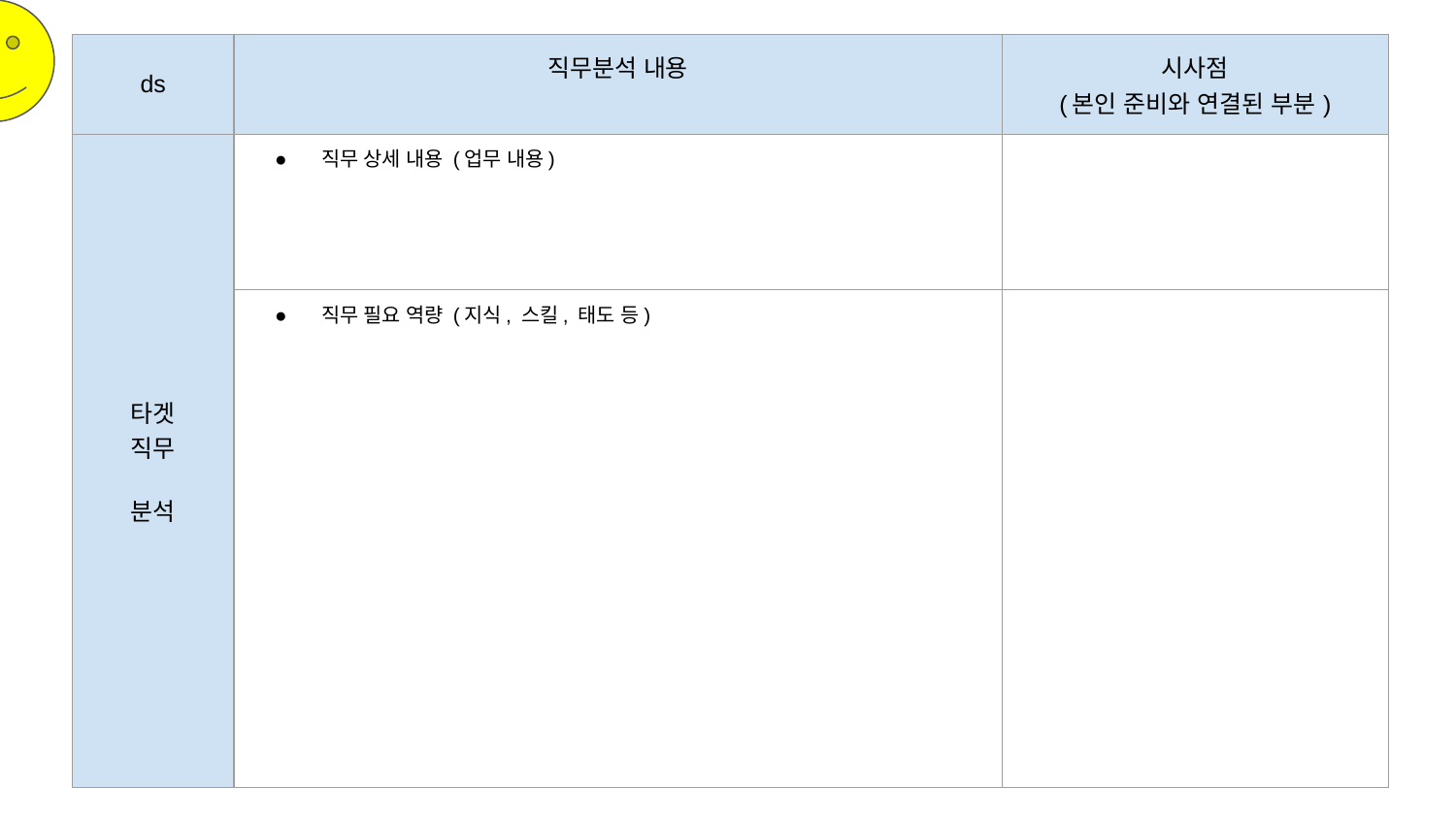

| ds | 직무분석 내용 | 시사점 (본인 준비와 연결된 부분) |
| --- | --- | --- |
| 타겟 직무 분석 | 직무 상세 내용 (업무 내용) |  |
|  | 직무 필요 역량 (지식, 스킬, 태도 등) |  |